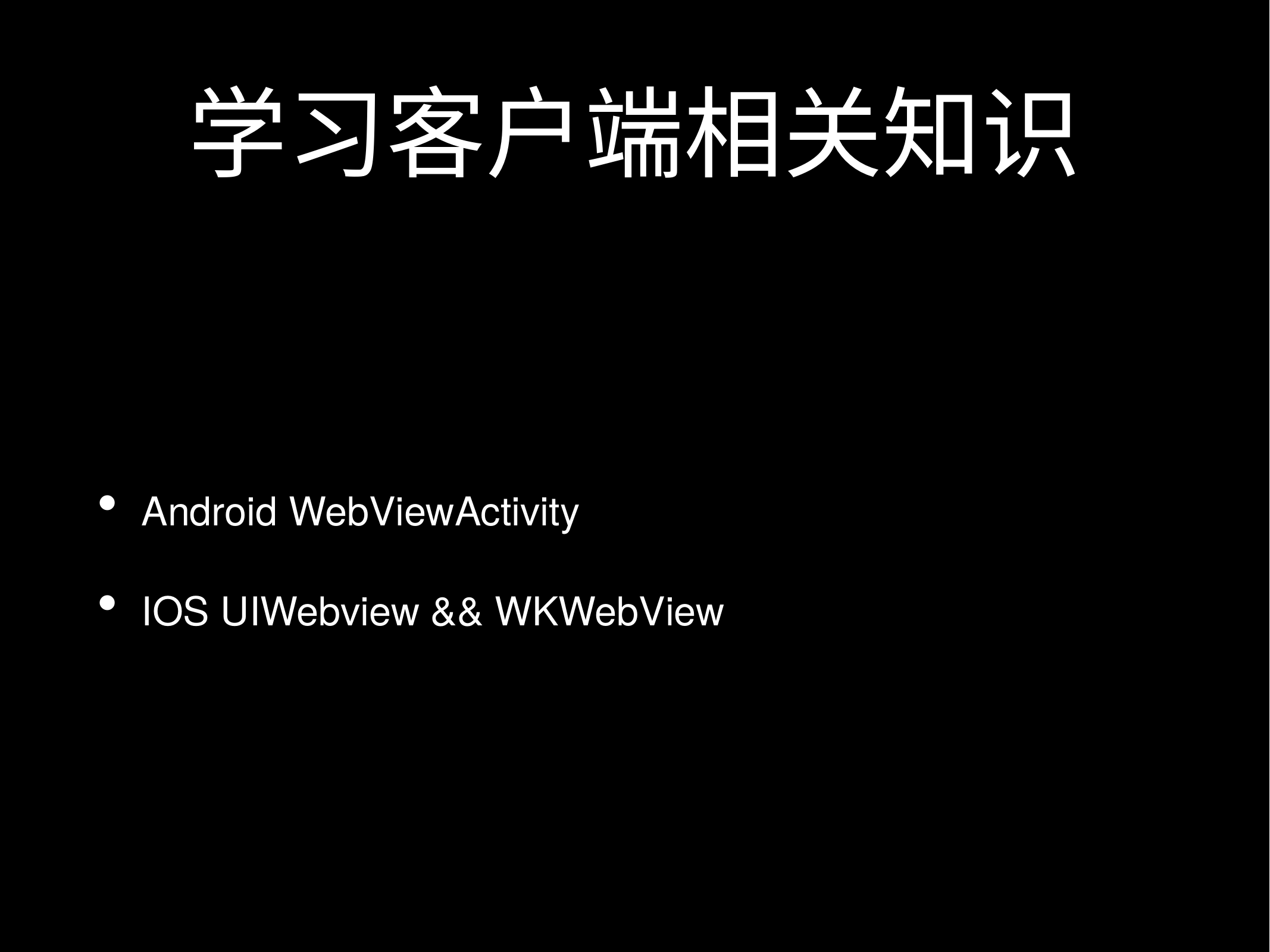

# 学习客户端相关知识
Android WebViewActivity
IOS UIWebview && WKWebView